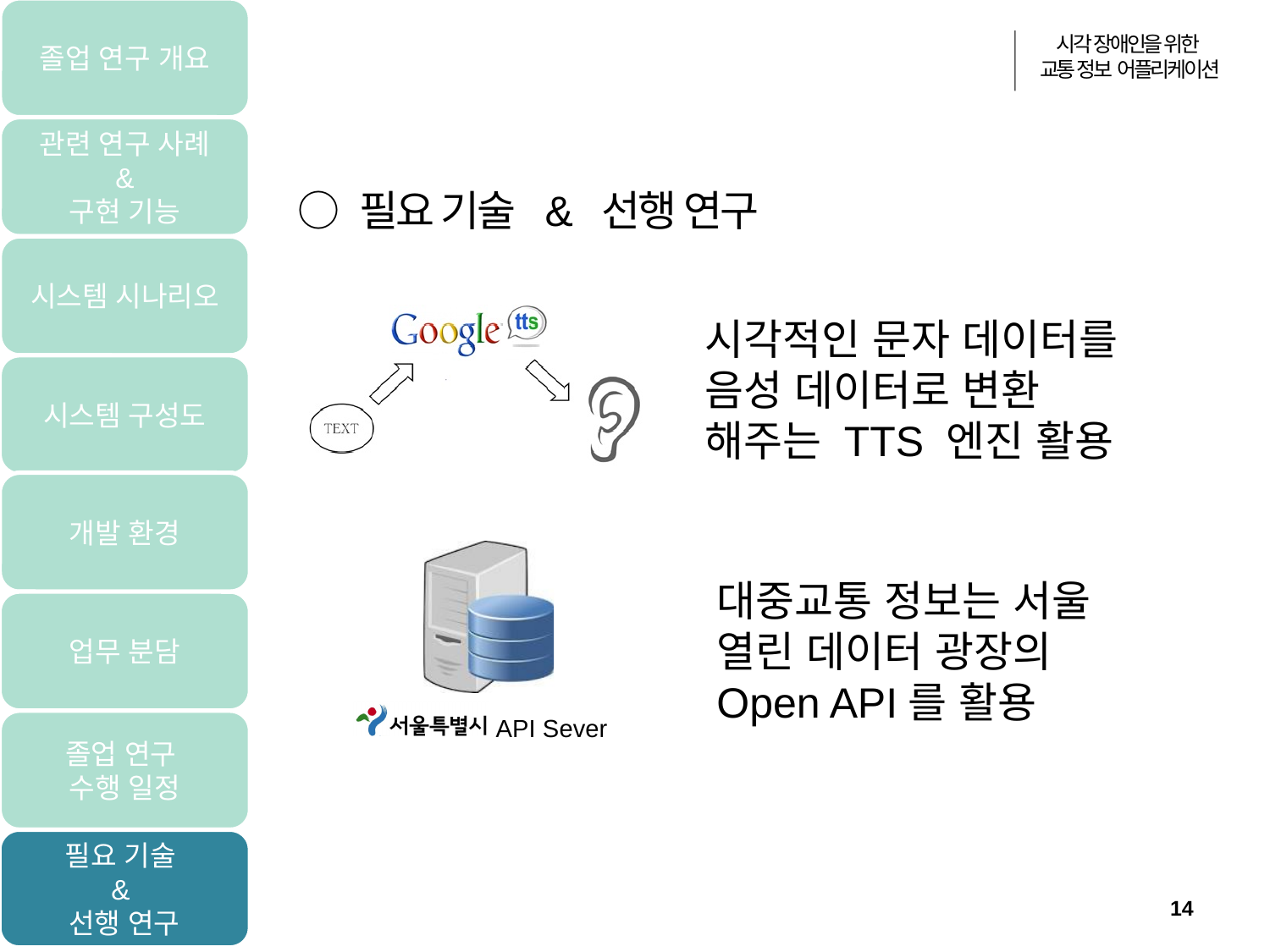

졸업 연구 개요
시각 장애인을 위한
교통 정보  어플리케이션
관련 연구 사례
&
구현 기능
○ 필요 기술  &  선행 연구
시스템 시나리오

시각적인 문자 데이터를 음성 데이터로 변환 해주는 TTS 엔진 활용
시스템 구성도

개발 환경

API Sever
대중교통 정보는 서울 열린 데이터 광장의 Open API를 활용
업무 분담
졸업 연구
수행 일정
필요 기술
&
선행 연구
14